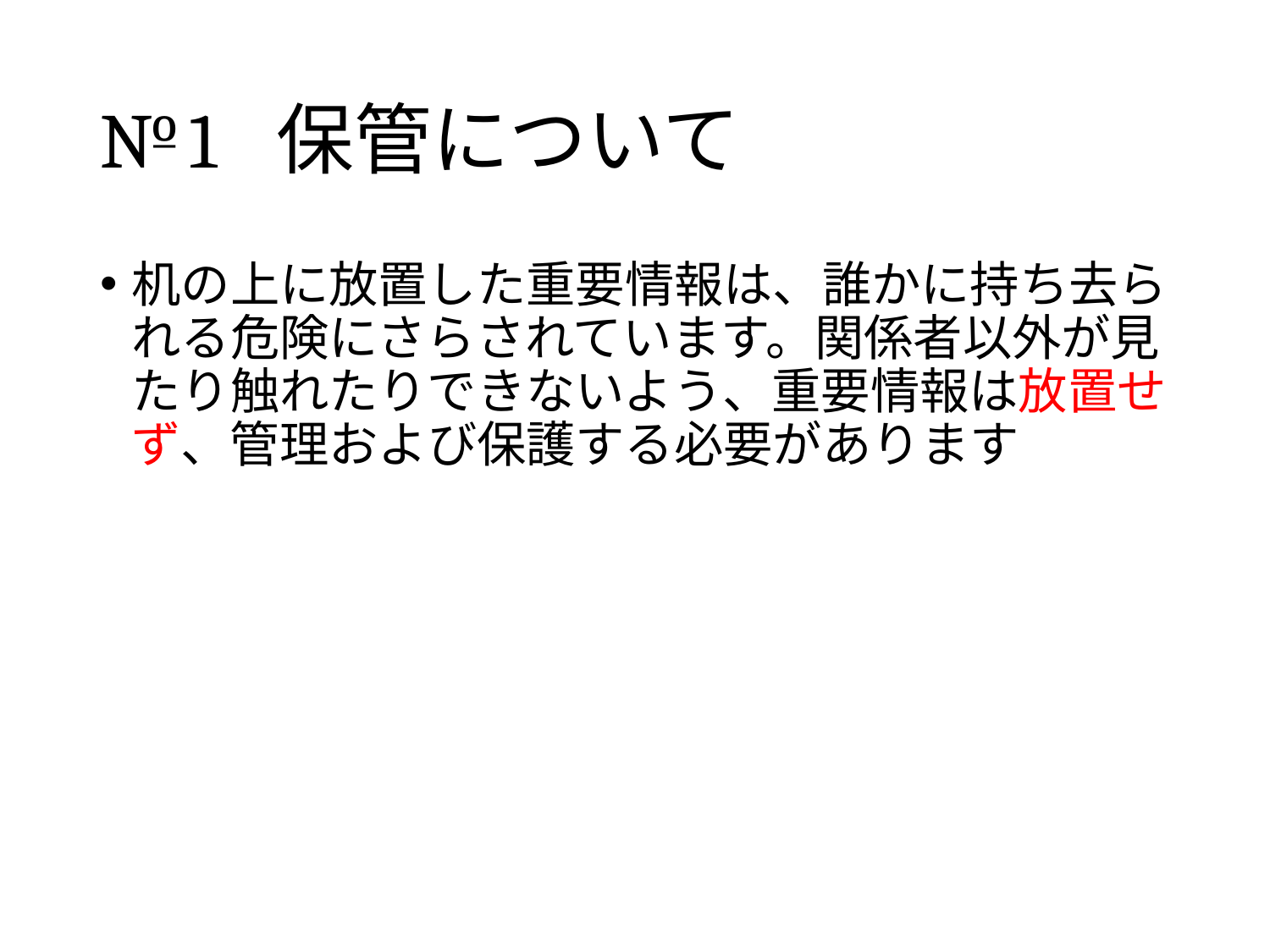

# №1  保管について
机の上に放置した重要情報は、誰かに持ち去られる危険にさらされています。関係者以外が見たり触れたりできないよう、重要情報は放置せず、管理および保護する必要があります